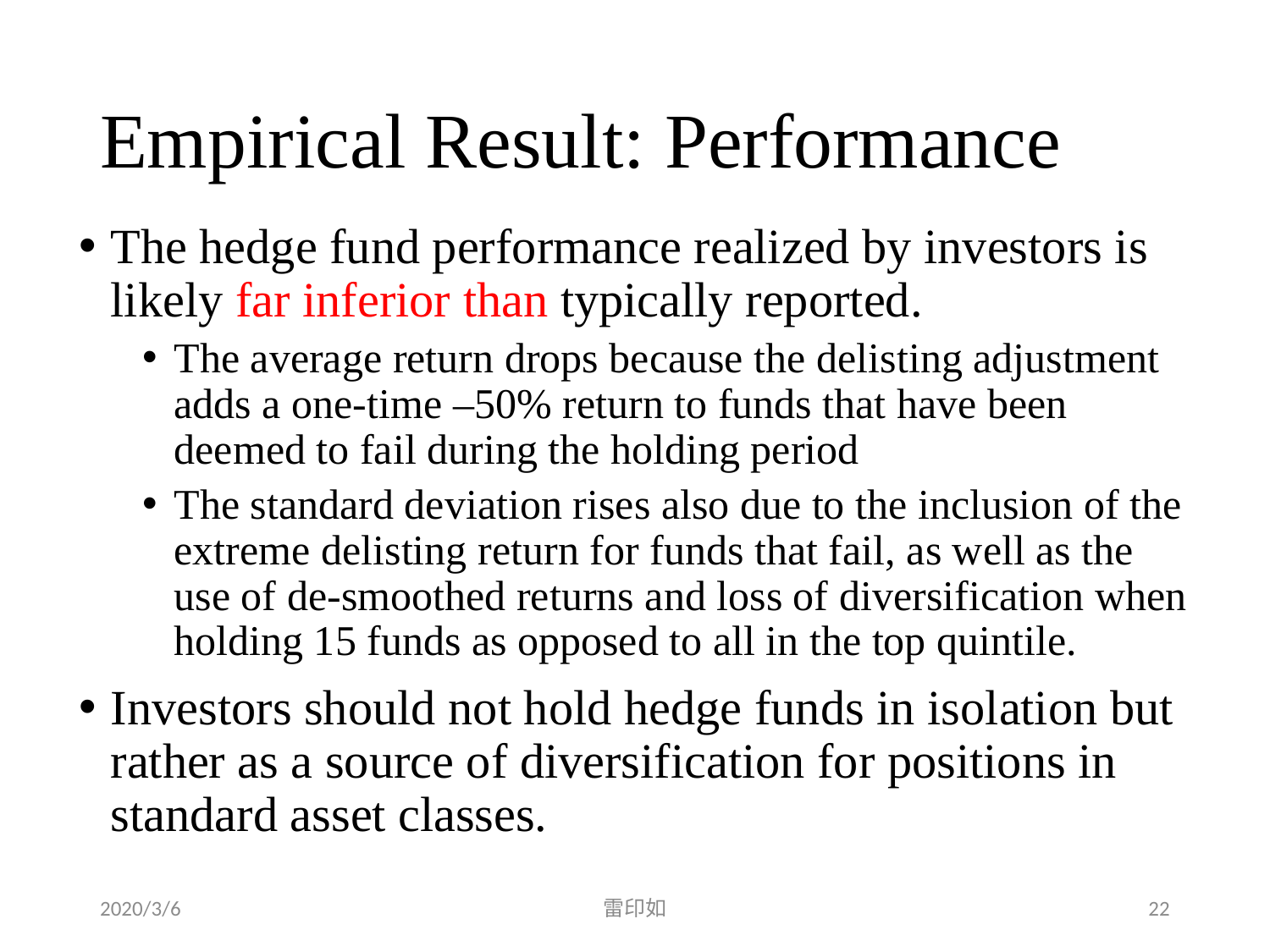

# Empirical Result: Performance
The hedge fund performance realized by investors is likely far inferior than typically reported.
The average return drops because the delisting adjustment adds a one-time –50% return to funds that have been deemed to fail during the holding period
The standard deviation rises also due to the inclusion of the extreme delisting return for funds that fail, as well as the use of de-smoothed returns and loss of diversification when holding 15 funds as opposed to all in the top quintile.
Investors should not hold hedge funds in isolation but rather as a source of diversification for positions in standard asset classes.
2020/3/6
雷印如
22